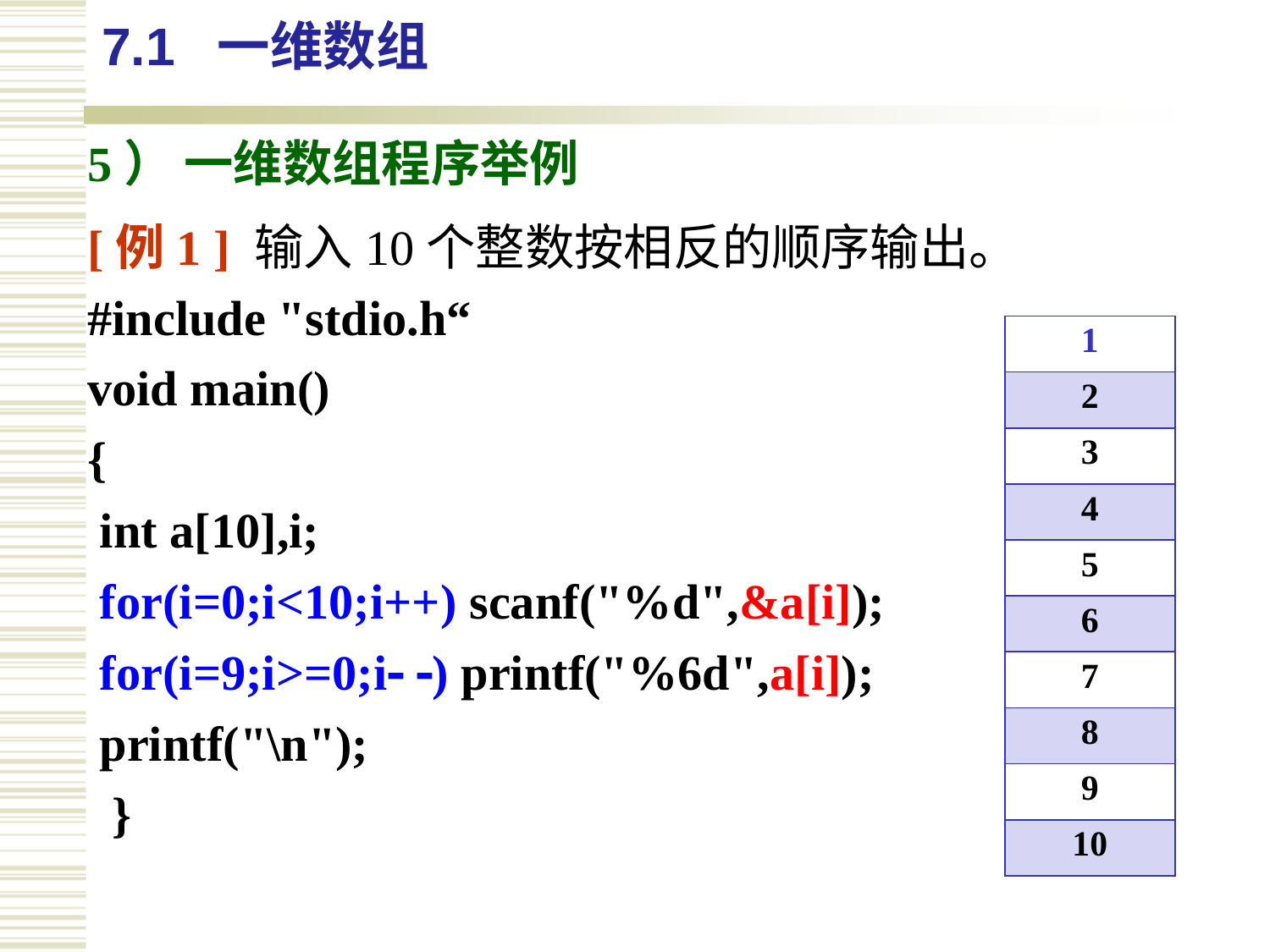

7.1  一维数组
5） 一维数组程序举例
[例1 ] 输入10个整数按相反的顺序输出。
#include "stdio.h“
void main()
{
 int a[10],i;
 for(i=0;i<10;i++) scanf("%d",&a[i]);
 for(i=9;i>=0;i− −) printf("%6d",a[i]);
 printf("\n");
  }
| 1 |
| --- |
| 2 |
| 3 |
| 4 |
| 5 |
| 6 |
| 7 |
| 8 |
| 9 |
| 10 |